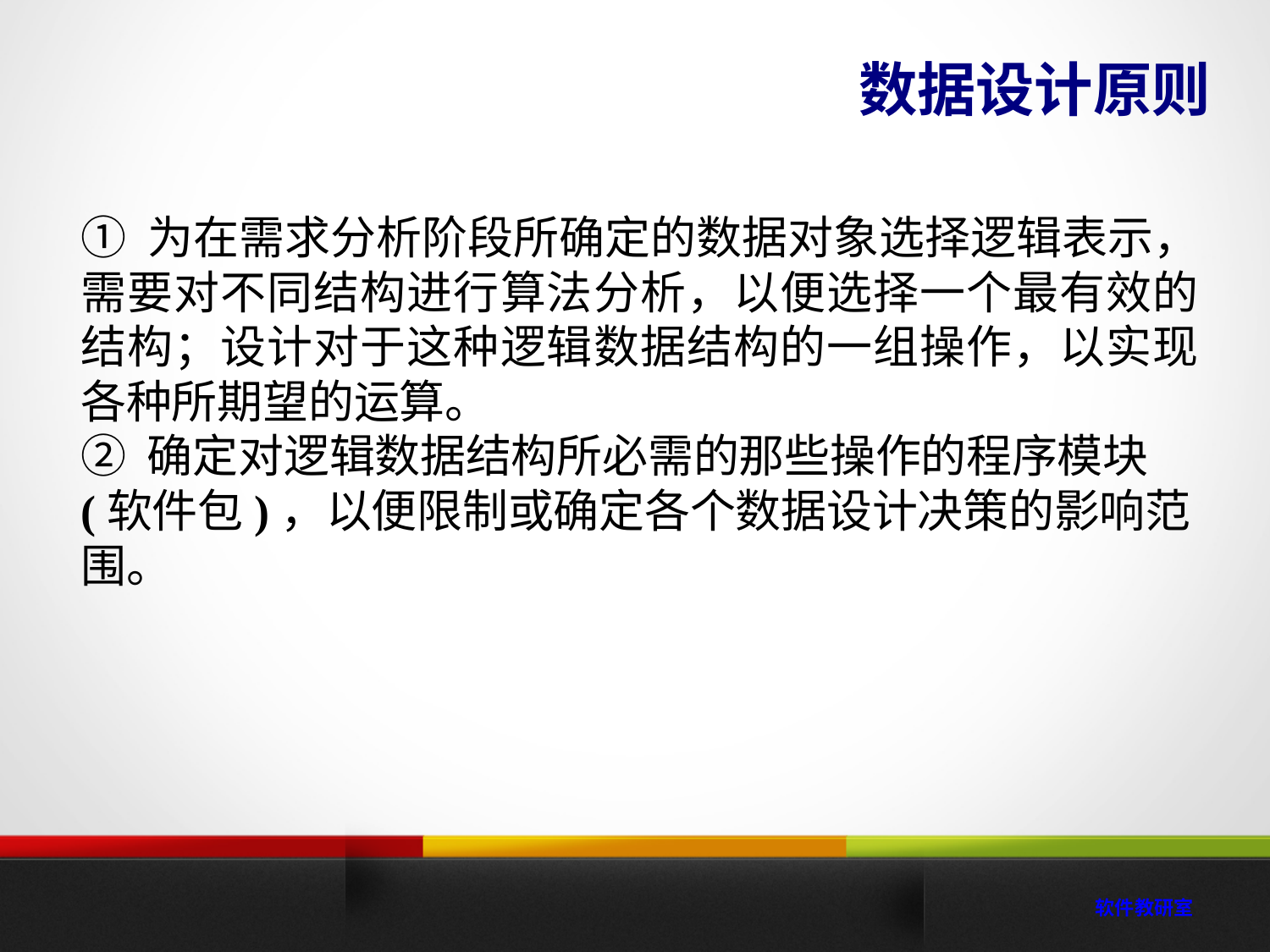

数据设计原则
① 为在需求分析阶段所确定的数据对象选择逻辑表示，需要对不同结构进行算法分析，以便选择一个最有效的结构；设计对于这种逻辑数据结构的一组操作，以实现各种所期望的运算。
② 确定对逻辑数据结构所必需的那些操作的程序模块(软件包)，以便限制或确定各个数据设计决策的影响范围。
                                     软件教研室